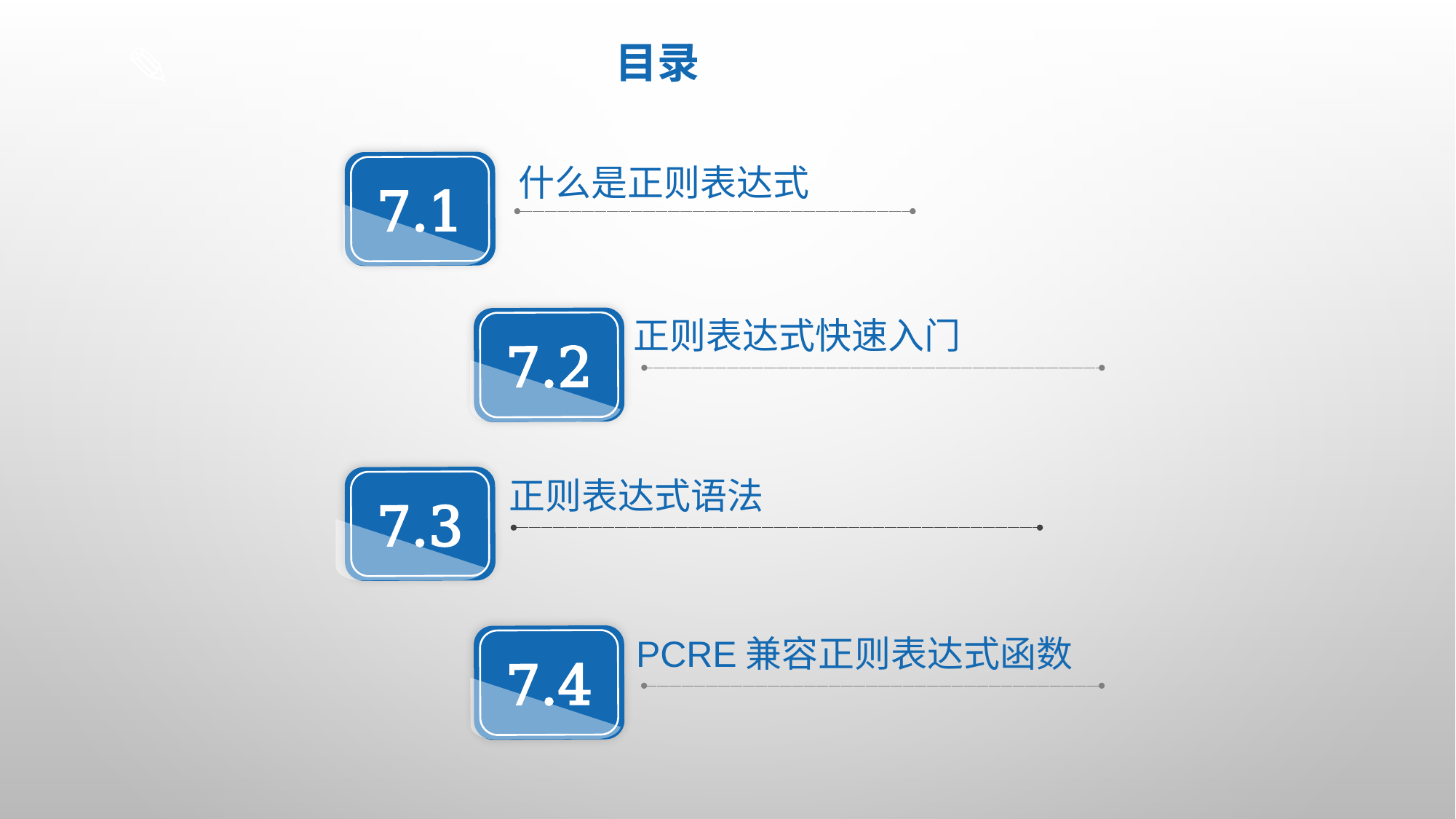

# 目录
7.1

什么是正则表达式
正则表达式快速入门
7.2

7.3

正则表达式语法
7.4

PCRE兼容正则表达式函数